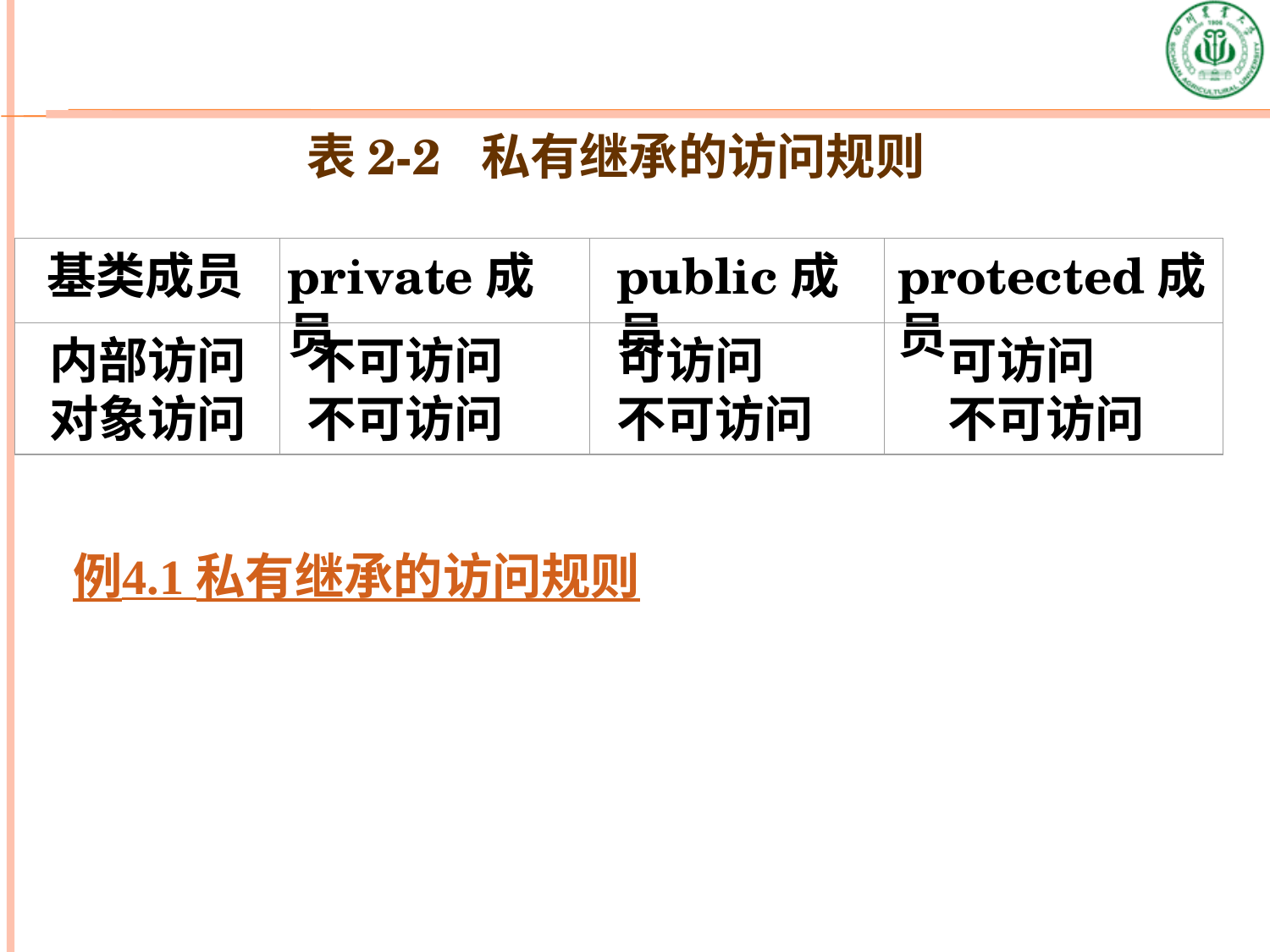

表2-2  私有继承的访问规则

基类成员
private成员

public成员

protected成员

内部访问
对象访问

不可访问
不可访问

可访问
不可访问

可访问
不可访问

例4.1 私有继承的访问规则